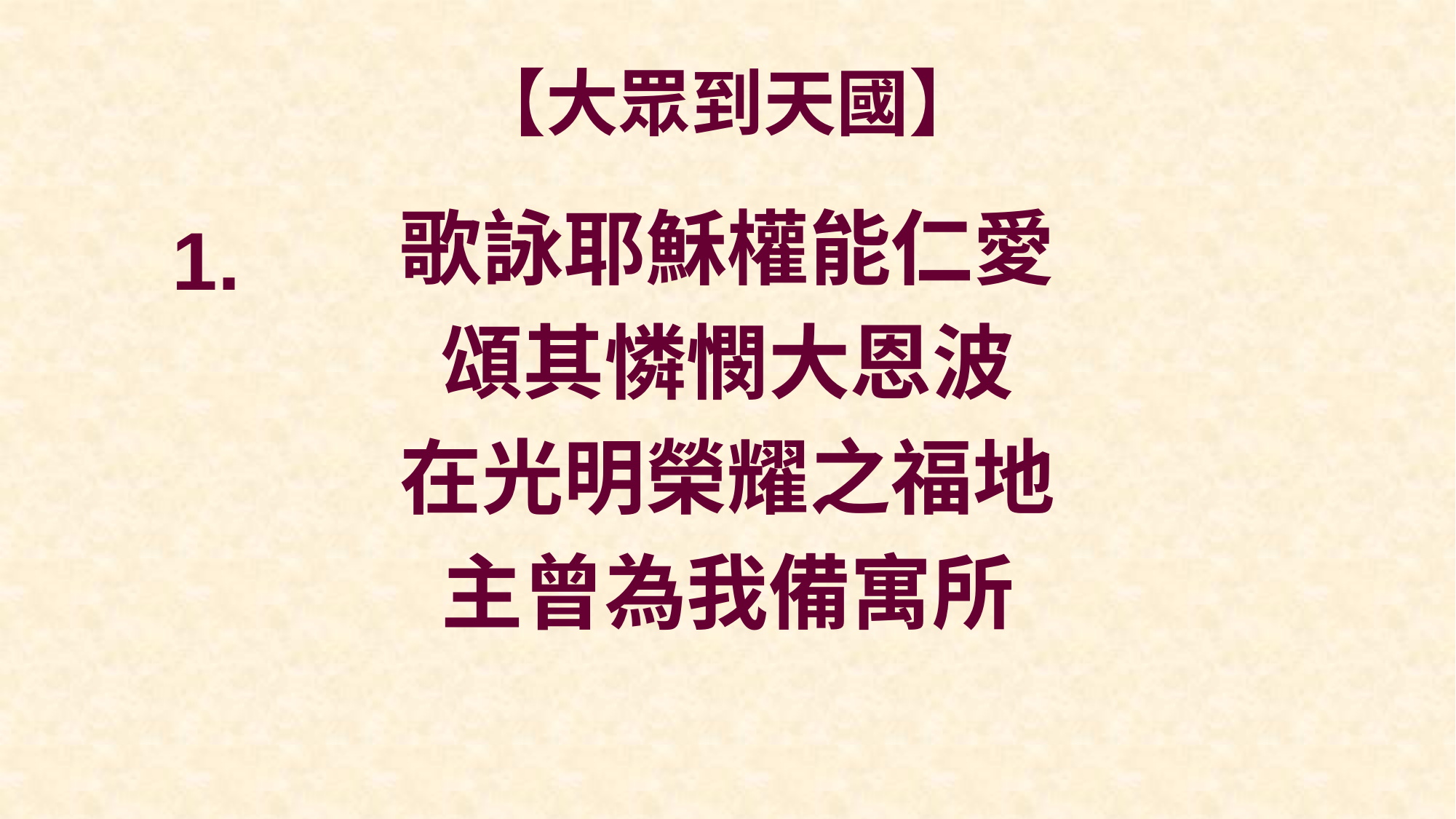

# 【大眾到天國】
歌詠耶穌權能仁愛
頌其憐憫大恩波
在光明榮耀之福地
主曾為我備寓所
1.